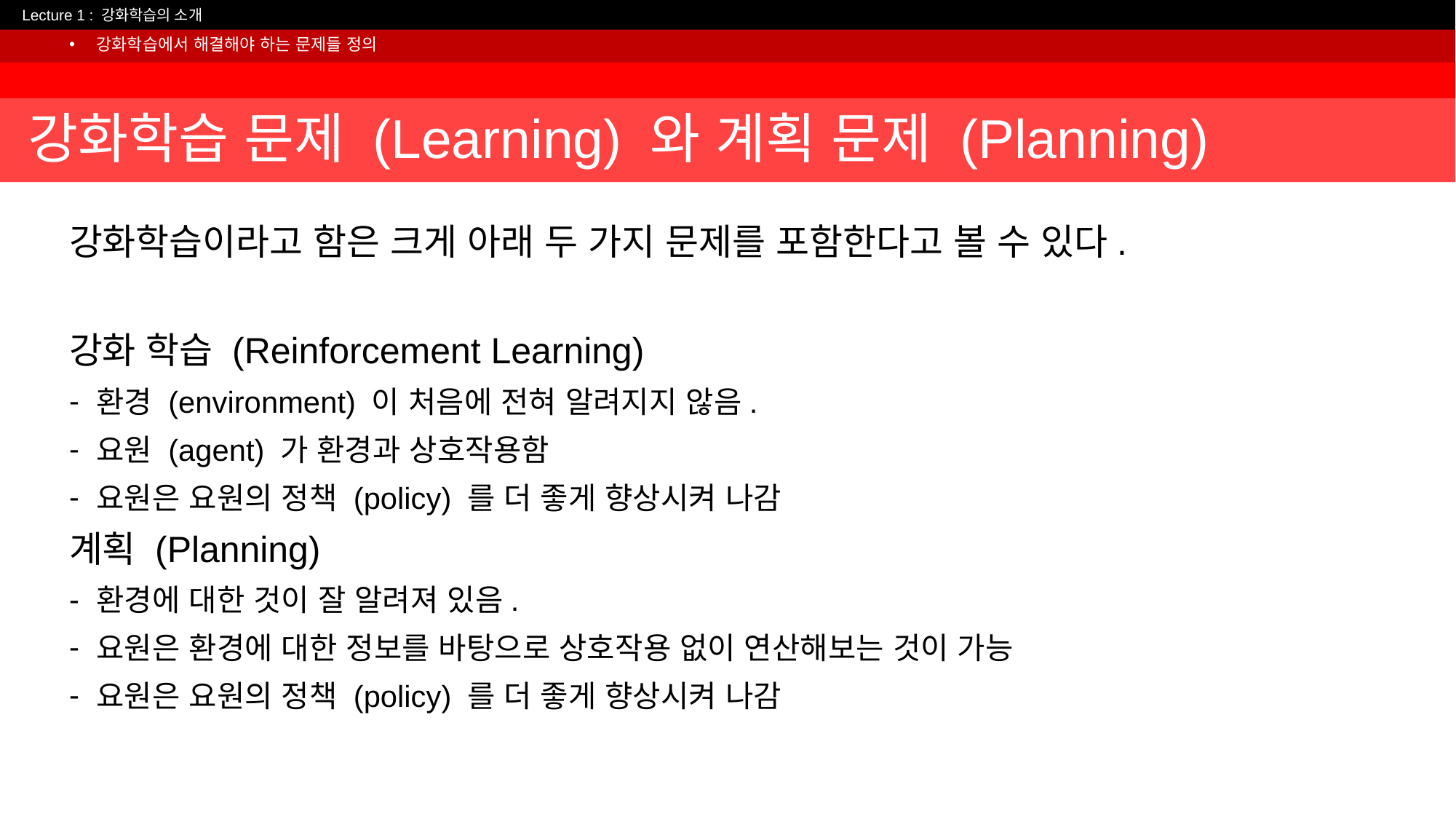

강화학습에서 해결해야 하는 문제들 정의

# 강화학습 문제 (Learning) 와 계획 문제 (Planning)
강화학습이라고 함은 크게 아래 두 가지 문제를 포함한다고 볼 수 있다.

강화 학습 (Reinforcement Learning)
환경 (environment) 이 처음에 전혀 알려지지 않음.
요원 (agent) 가 환경과 상호작용함
요원은 요원의 정책 (policy) 를 더 좋게 향상시켜 나감
계획 (Planning)
환경에 대한 것이 잘 알려져 있음.
요원은 환경에 대한 정보를 바탕으로 상호작용 없이 연산해보는 것이 가능
요원은 요원의 정책 (policy) 를 더 좋게 향상시켜 나감